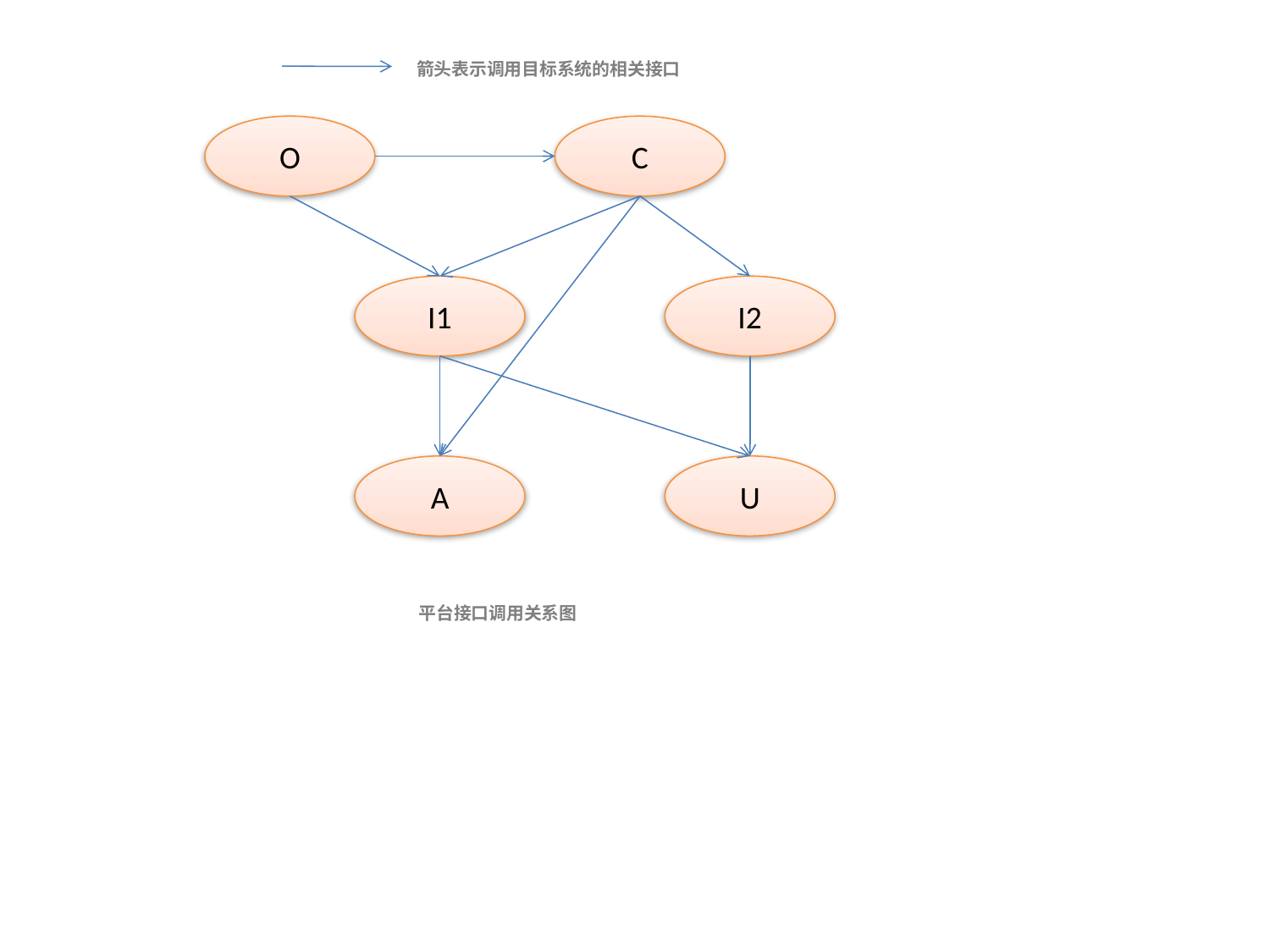

箭头表示调用目标系统的相关接口
O
C
I1
I2
A
U
平台接口调用关系图